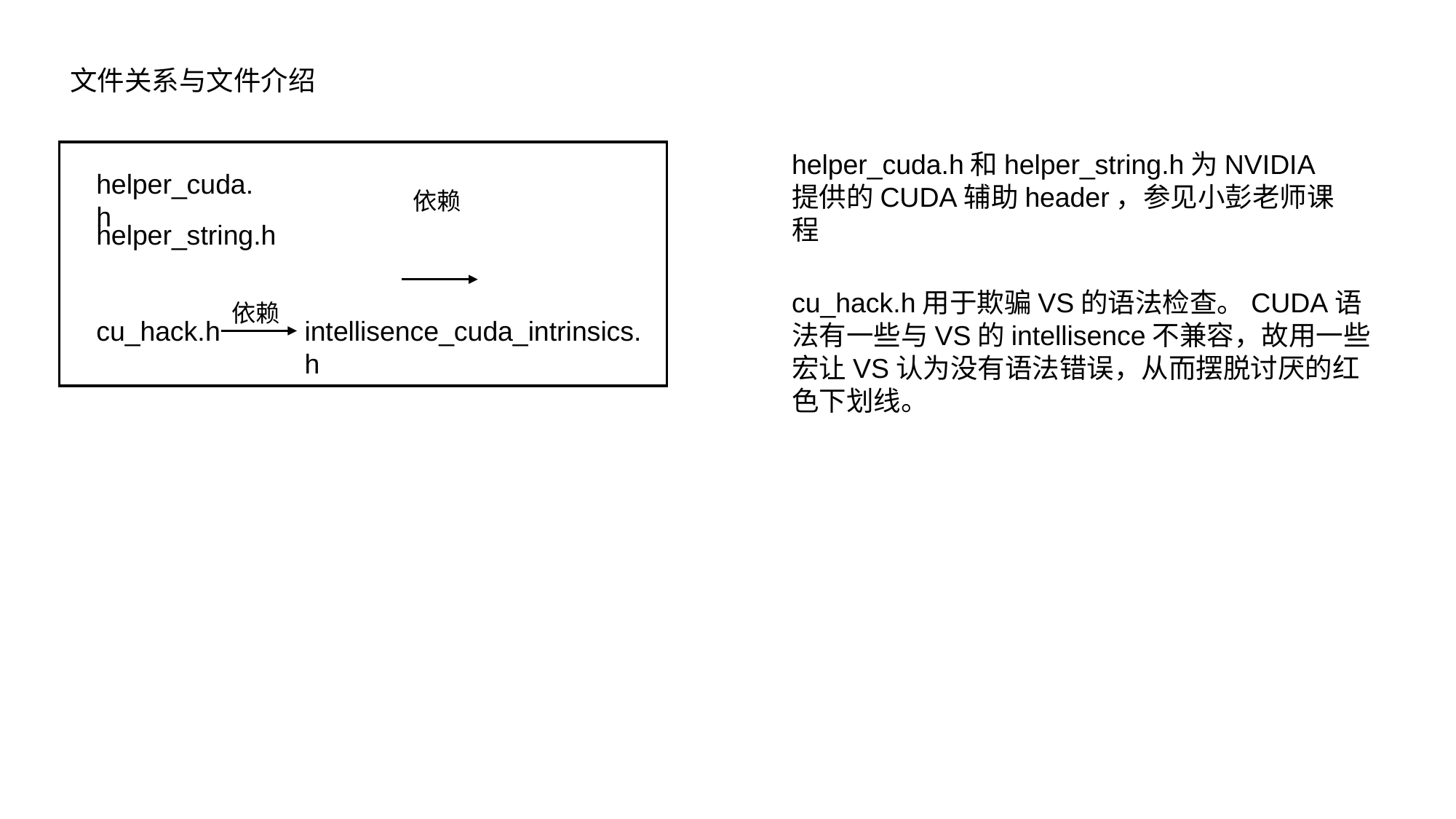

文件关系与文件介绍
helper_cuda.h和helper_string.h为NVIDIA提供的CUDA辅助header，参见小彭老师课程

helper_cuda.h
依赖
helper_string.h
cu_hack.h用于欺骗VS的语法检查。CUDA语法有一些与VS的intellisence不兼容，故用一些宏让VS认为没有语法错误，从而摆脱讨厌的红色下划线。
依赖
cu_hack.h
intellisence_cuda_intrinsics.h